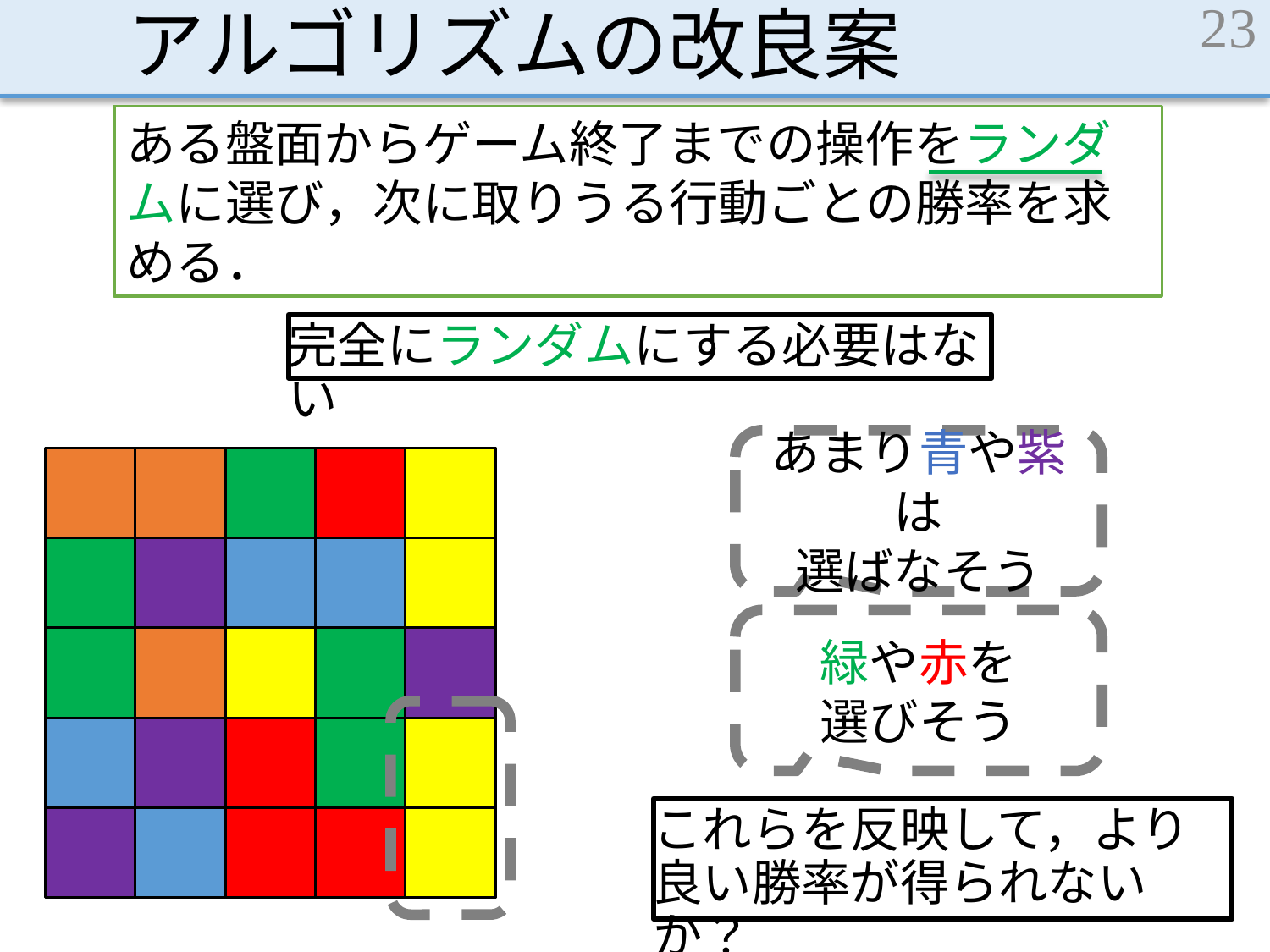

# アルゴリズムの改良案
23
ある盤面からゲーム終了までの操作をランダムに選び，次に取りうる行動ごとの勝率を求める．
完全にランダムにする必要はない
あまり青や紫は
選ばなそう

緑や赤を
選びそう

これらを反映して，より良い勝率が得られないか？